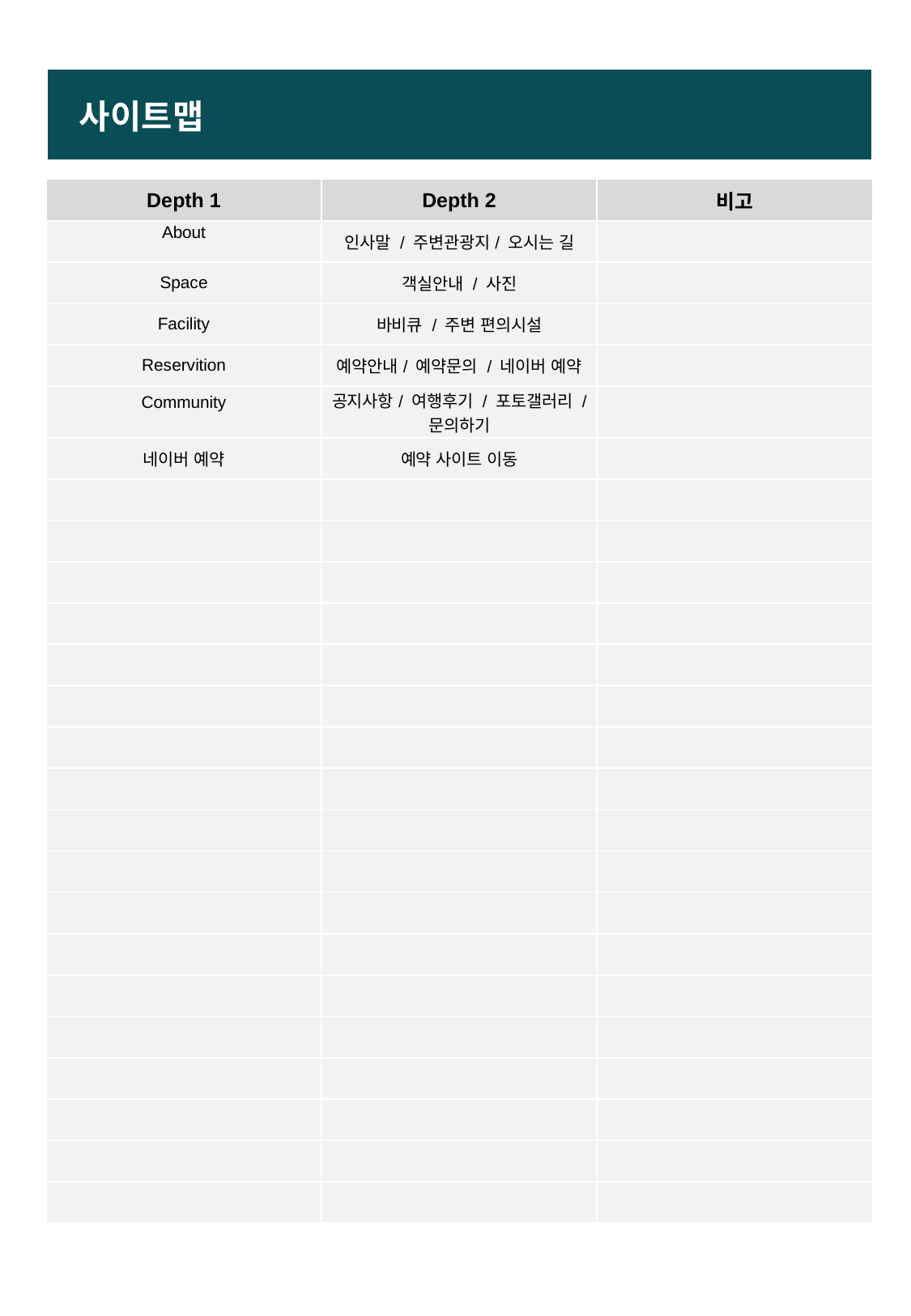

| 사이트맵 |
| --- |
| Depth 1 | Depth 2 | 비고 |
| --- | --- | --- |
| About | 인사말 / 주변관광지/ 오시는 길 |  |
| Space | 객실안내 / 사진 |  |
| Facility | 바비큐 / 주변 편의시설 |  |
| Reservition | 예약안내/ 예약문의 / 네이버 예약 |  |
| Community | 공지사항/ 여행후기 / 포토갤러리 / 문의하기 |  |
| 네이버 예약 | 예약 사이트 이동 |  |
|  |  |  |
|  |  |  |
|  |  |  |
|  |  |  |
|  |  |  |
|  |  |  |
|  |  |  |
|  |  |  |
|  |  |  |
|  |  |  |
|  |  |  |
|  |  |  |
|  |  |  |
|  |  |  |
|  |  |  |
|  |  |  |
|  |  |  |
|  |  |  |